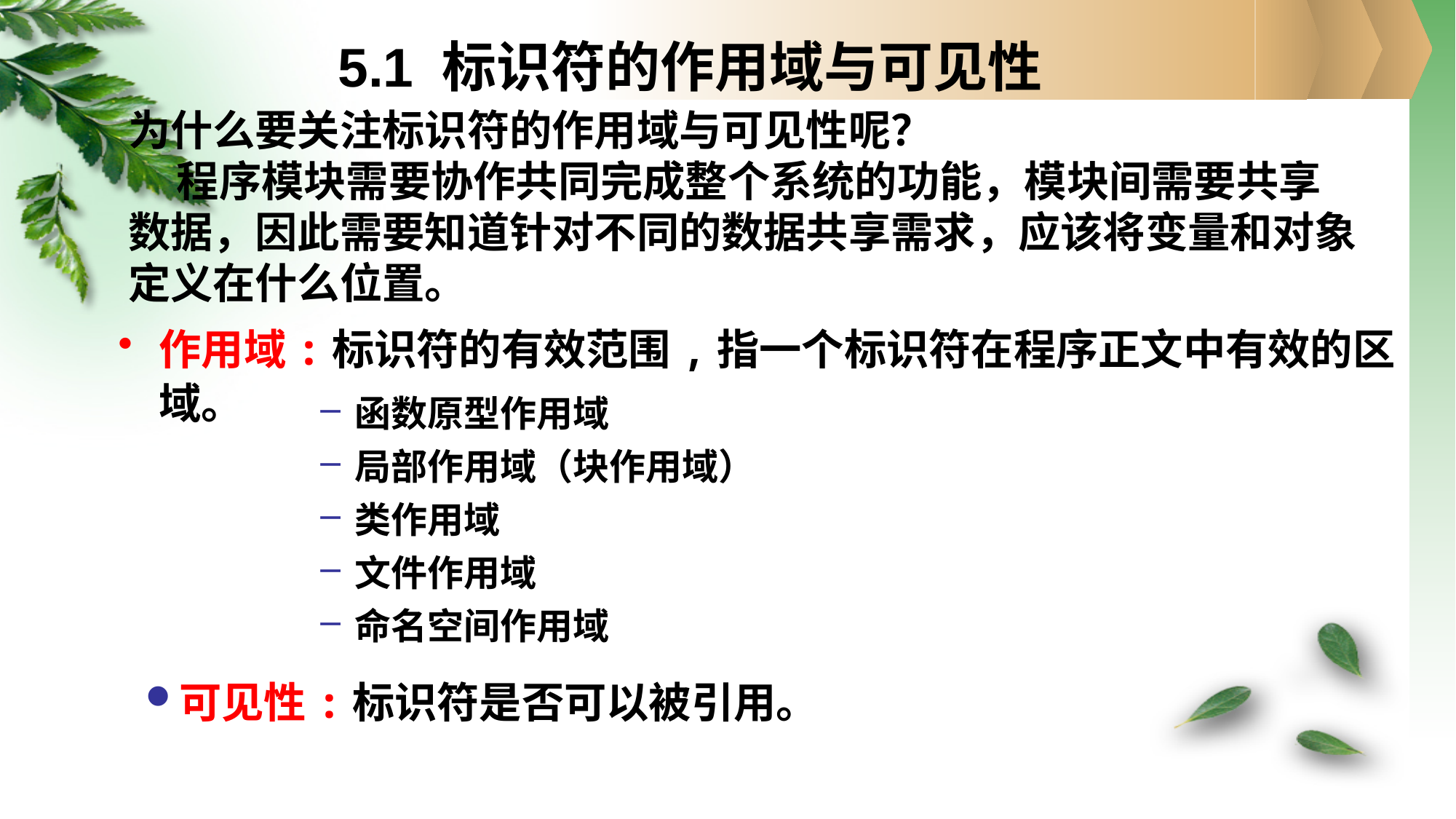

5.1 标识符的作用域与可见性
为什么要关注标识符的作用域与可见性呢？
    程序模块需要协作共同完成整个系统的功能，模块间需要共享数据，因此需要知道针对不同的数据共享需求，应该将变量和对象定义在什么位置。
作用域:标识符的有效范围,指一个标识符在程序正文中有效的区域。

函数原型作用域
局部作用域（块作用域）
类作用域
文件作用域
命名空间作用域
可见性:标识符是否可以被引用。